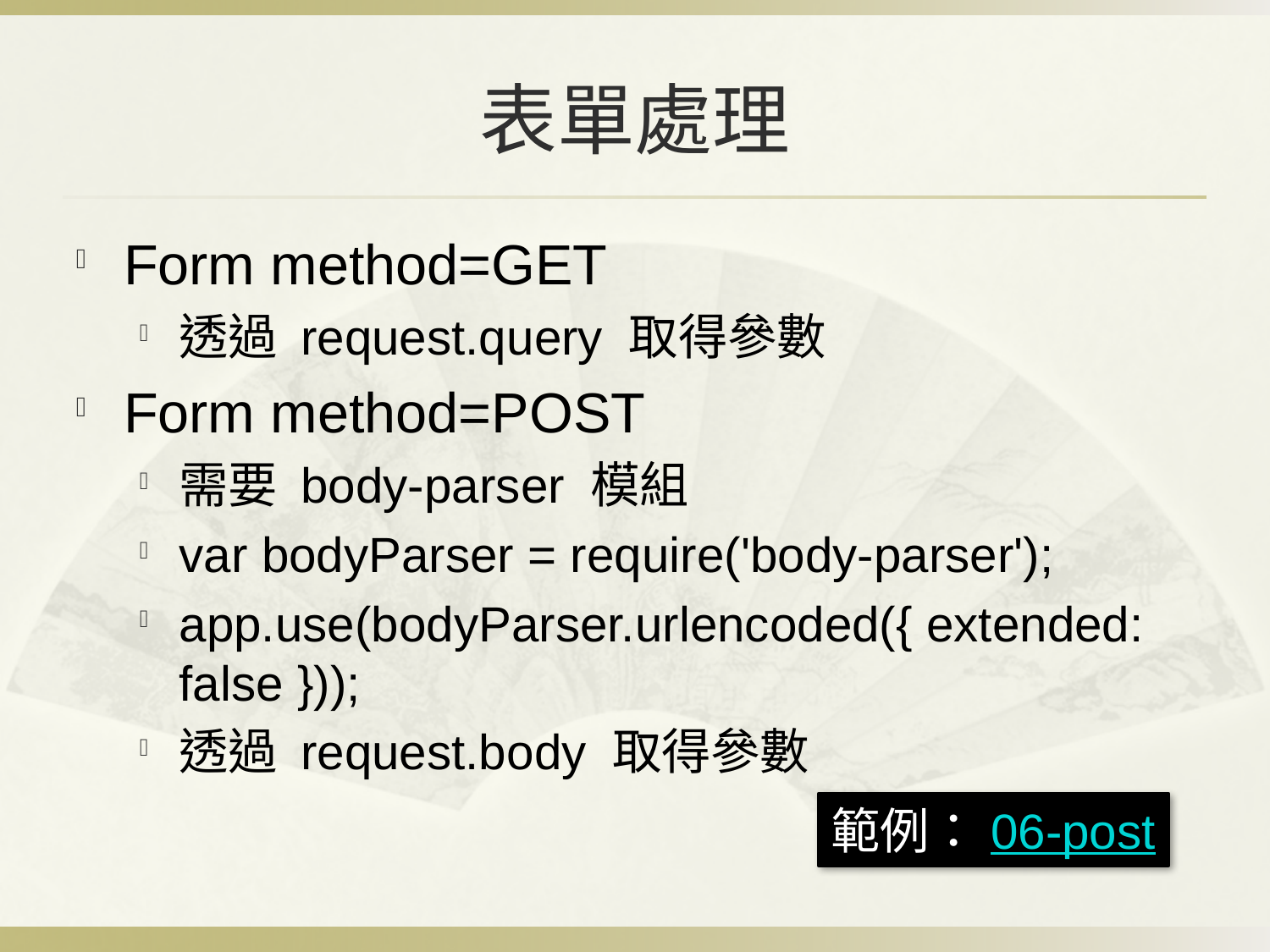

# 表單處理
Form method=GET
透過 request.query 取得參數
Form method=POST
需要 body-parser 模組
var bodyParser = require('body-parser');
app.use(bodyParser.urlencoded({ extended: false }));
透過 request.body 取得參數
範例：06-post